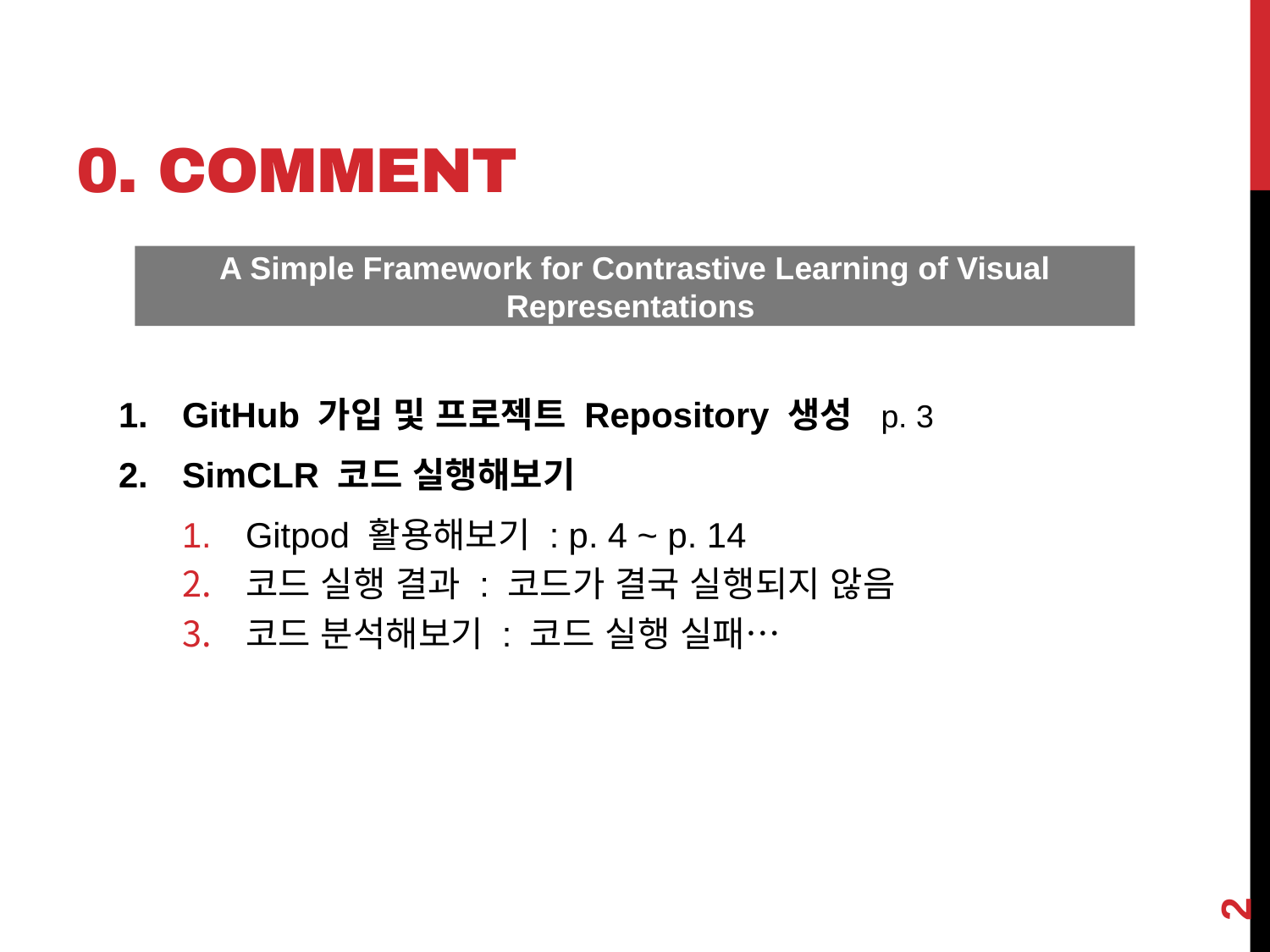

# 0. Comment
A Simple Framework for Contrastive Learning of Visual Representations
GitHub 가입 및 프로젝트 Repository 생성  p. 3
SimCLR 코드 실행해보기
Gitpod 활용해보기 : p. 4 ~ p. 14
코드 실행 결과 : 코드가 결국 실행되지 않음
코드 분석해보기 : 코드 실행 실패…
2